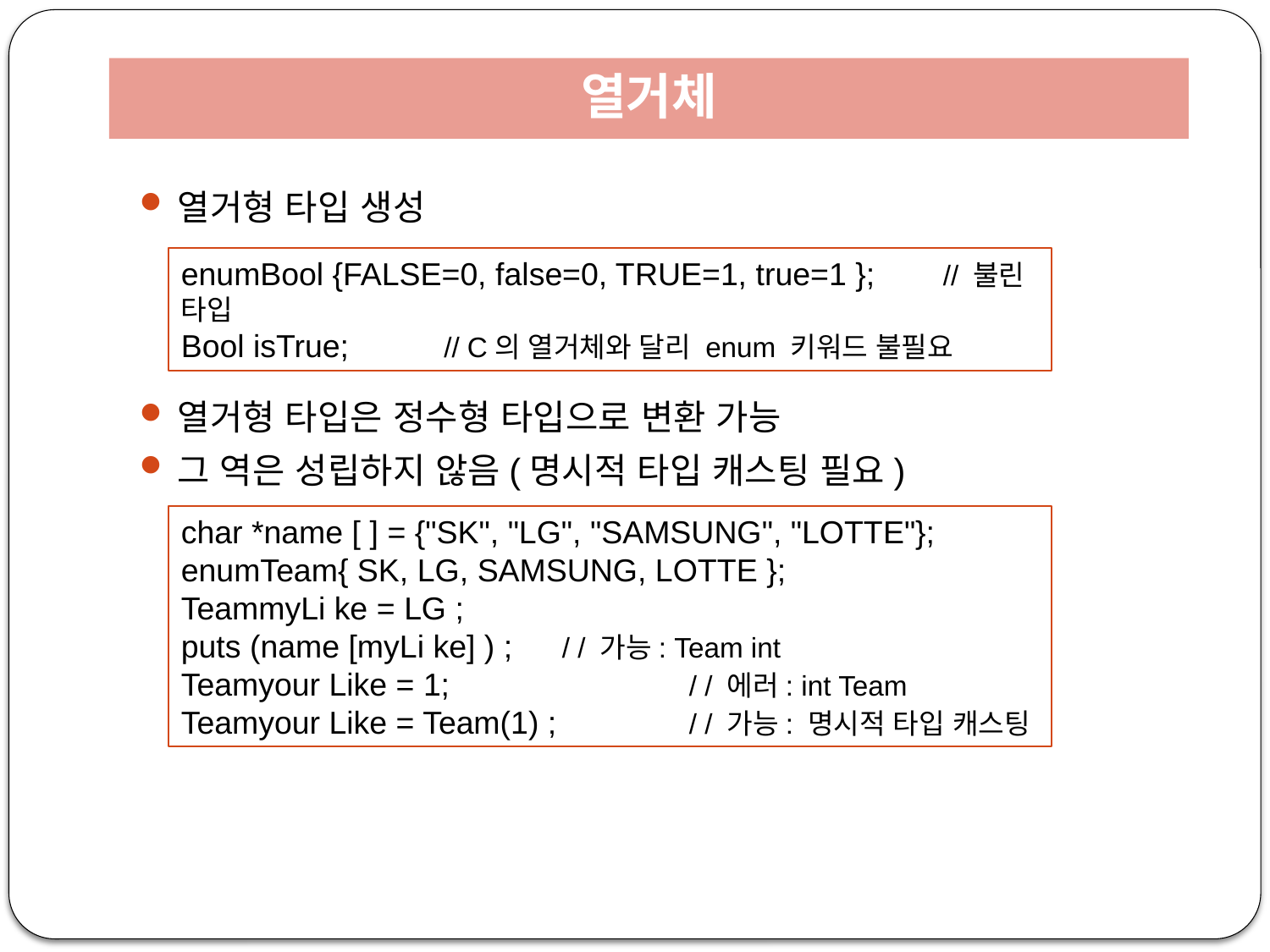

# 열거체
열거형 타입 생성

열거형 타입은 정수형 타입으로 변환 가능
그 역은 성립하지 않음(명시적 타입 캐스팅 필요)

enumBool {FALSE=0, false=0, TRUE=1, true=1 }; 	// 불린 타입
Bool isTrue;	 // C의 열거체와 달리 enum 키워드 불필요
char *name [ ] = {"SK", "LG", "SAMSUNG", "LOTTE"};
enumTeam{ SK, LG, SAMSUNG, LOTTE };
TeammyLi ke = LG ;
puts (name [myLi ke] ) ; 	/ / 가능: Team int
Teamyour Like = 1; 		/ / 에러: int Team
Teamyour Like = Team(1) ; 	/ / 가능: 명시적 타입 캐스팅